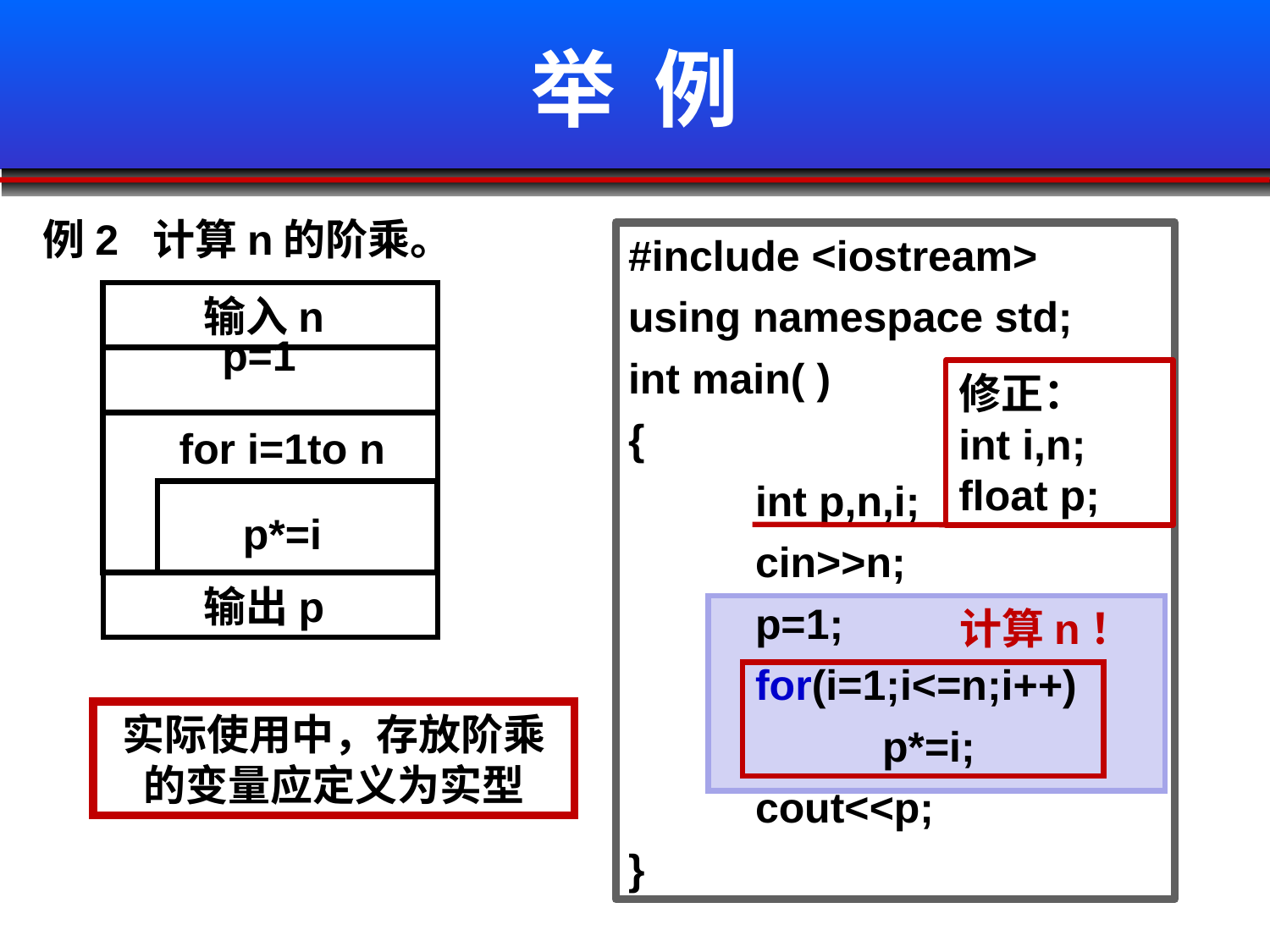

# 举  例
例2  计算n的阶乘。
#include <iostream>
using namespace std;
int main( )
{
	int p,n,i;
	cin>>n;
	p=1;
	for(i=1;i<=n;i++)
		p*=i;
	cout<<p;
}
               输入n
         p=1
修正：
int i,n;
float p;

for i=1to n

p*=i
               输出p
                        计算n！

实际使用中，存放阶乘的变量应定义为实型